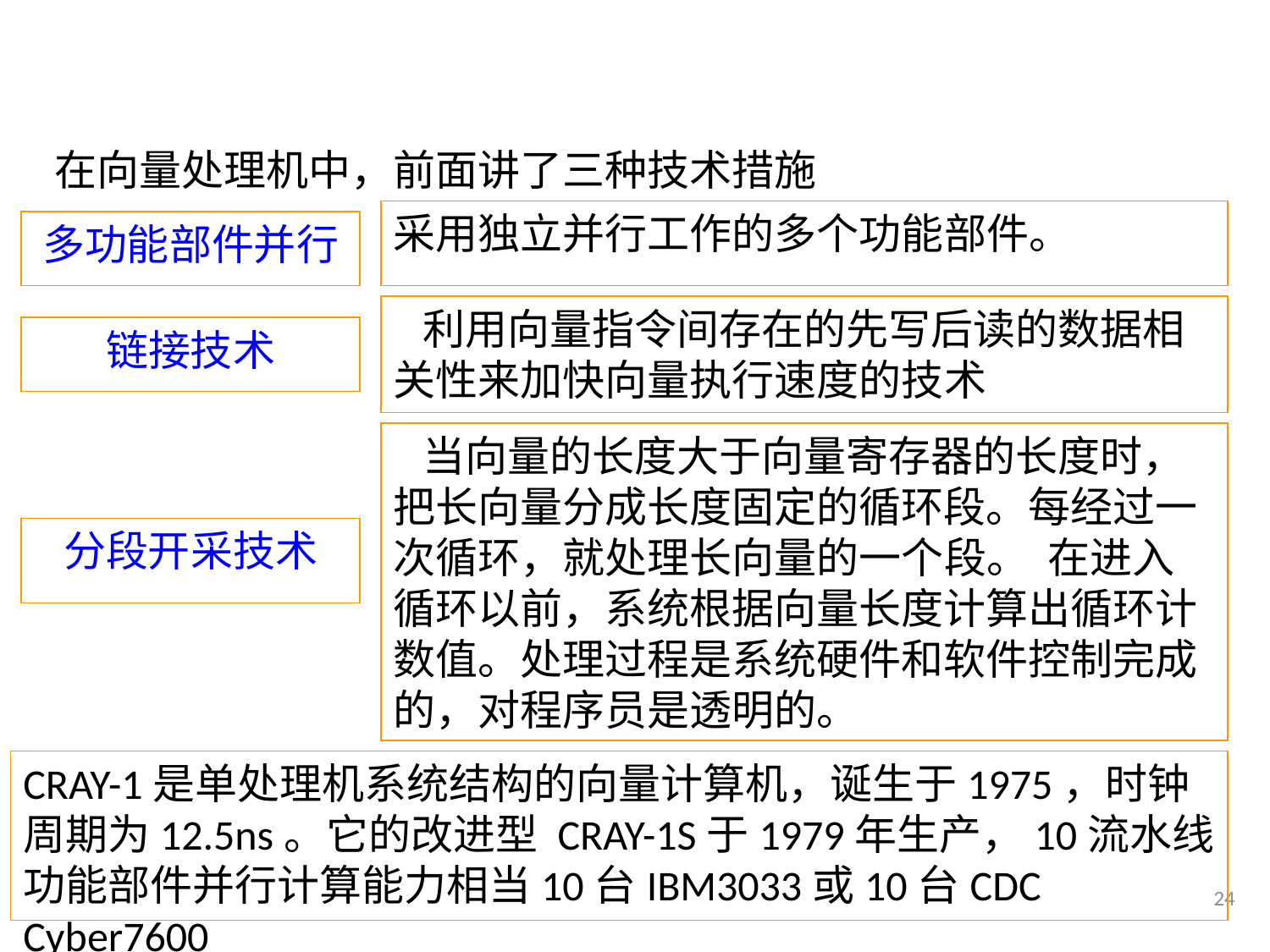

在向量处理机中，前面讲了三种技术措施
采用独立并行工作的多个功能部件。
多功能部件并行
  利用向量指令间存在的先写后读的数据相关性来加快向量执行速度的技术
链接技术
  当向量的长度大于向量寄存器的长度时，把长向量分成长度固定的循环段。每经过一次循环，就处理长向量的一个段。  在进入循环以前，系统根据向量长度计算出循环计数值。处理过程是系统硬件和软件控制完成的，对程序员是透明的。
分段开采技术
CRAY-1是单处理机系统结构的向量计算机，诞生于1975，时钟周期为12.5ns。它的改进型 CRAY-1S于1979年生产，10流水线功能部件并行计算能力相当10台IBM3033或10台CDC Cyber7600
24